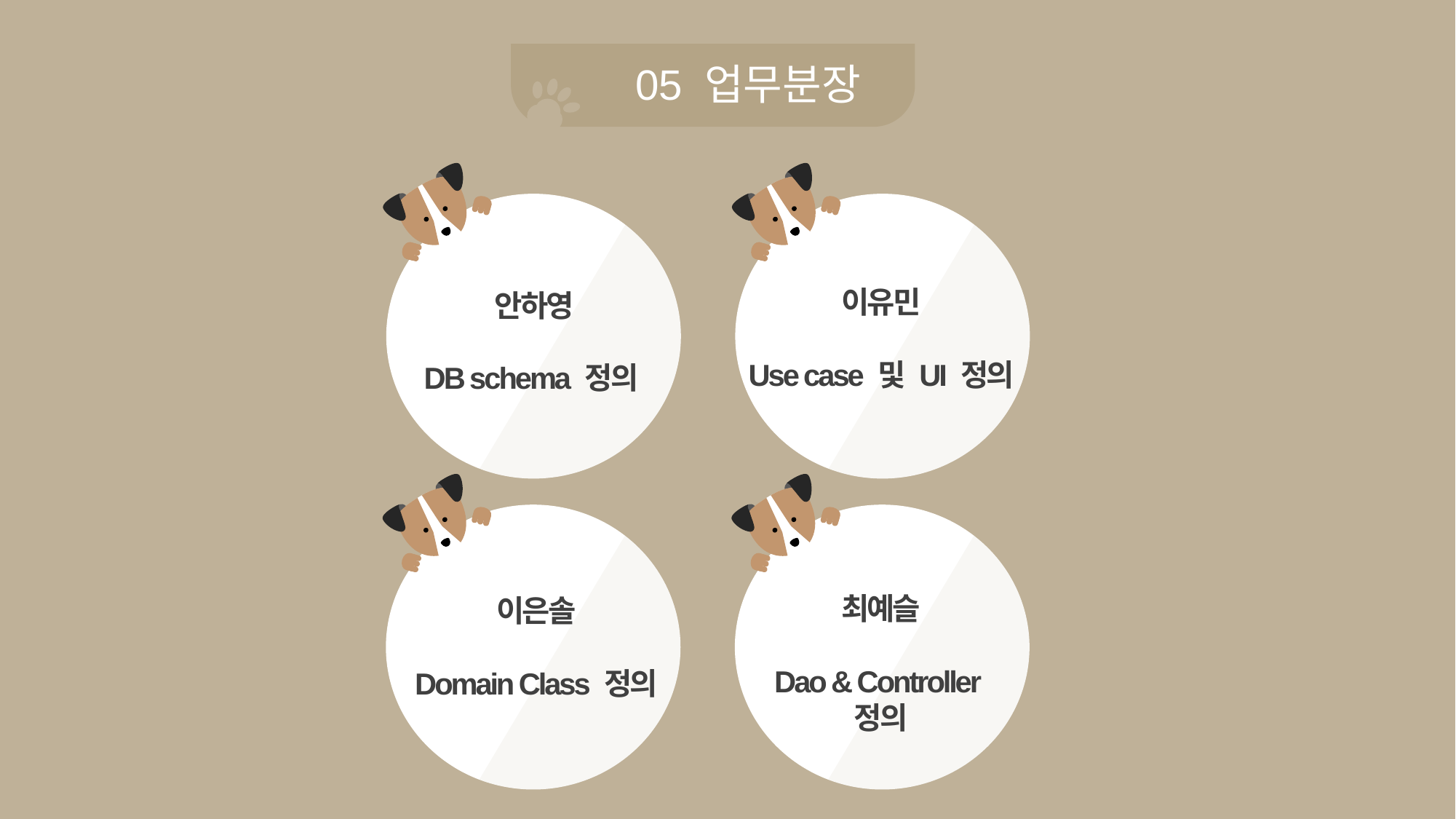

05 업무분장

이유민

Use case 및 UI 정의
안하영

DB schema 정의

최예슬

Dao & Controller
정의
이은솔

Domain Class 정의